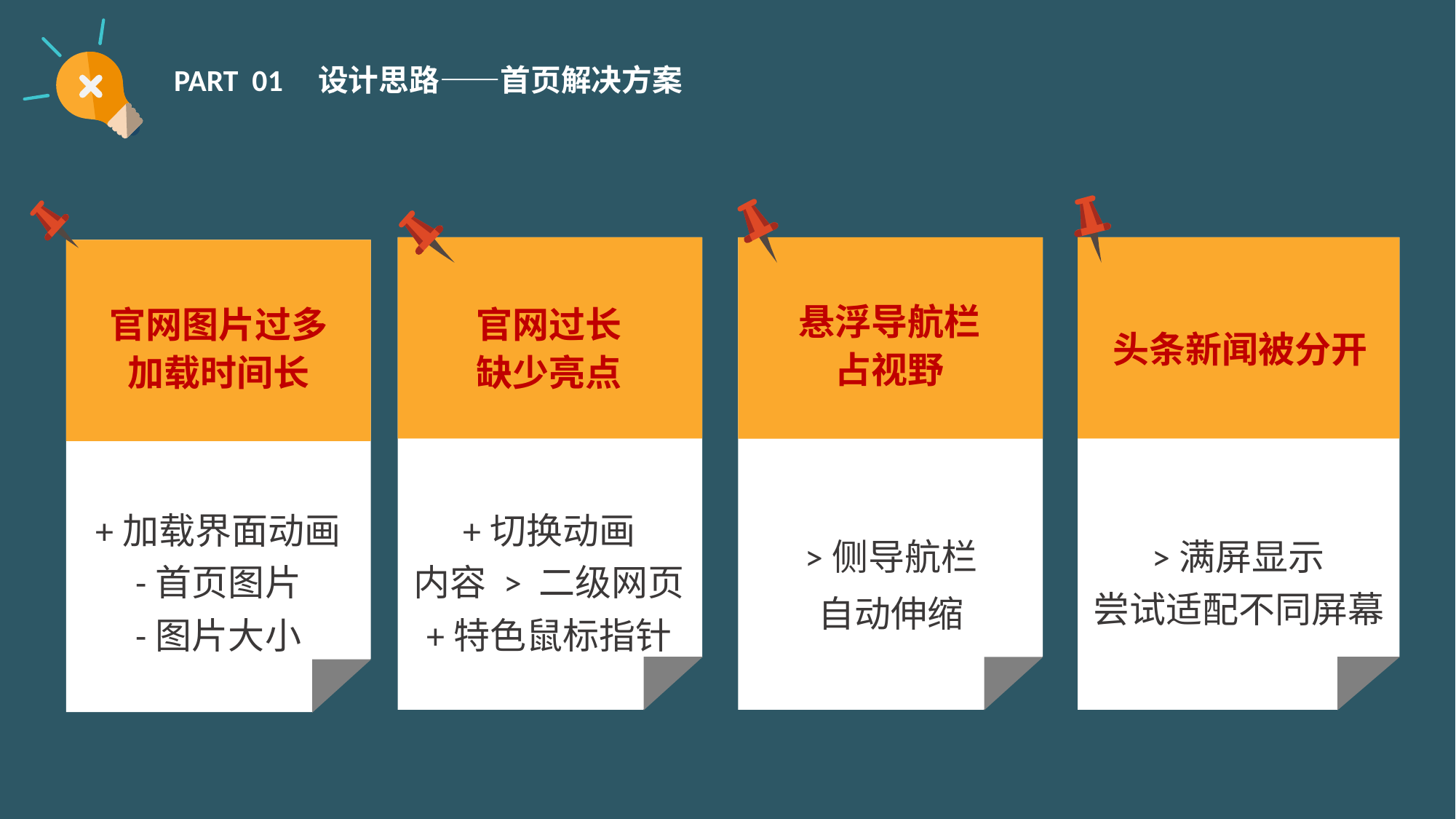

PART  01    设计思路——首页解决方案

悬浮导航栏
占视野
官网过长
缺少亮点
官网图片过多
加载时间长

头条新闻被分开
+加载界面动画
-首页图片
-图片大小
+切换动画
内容 > 二级网页
+特色鼠标指针
>侧导航栏
自动伸缩
>满屏显示
尝试适配不同屏幕